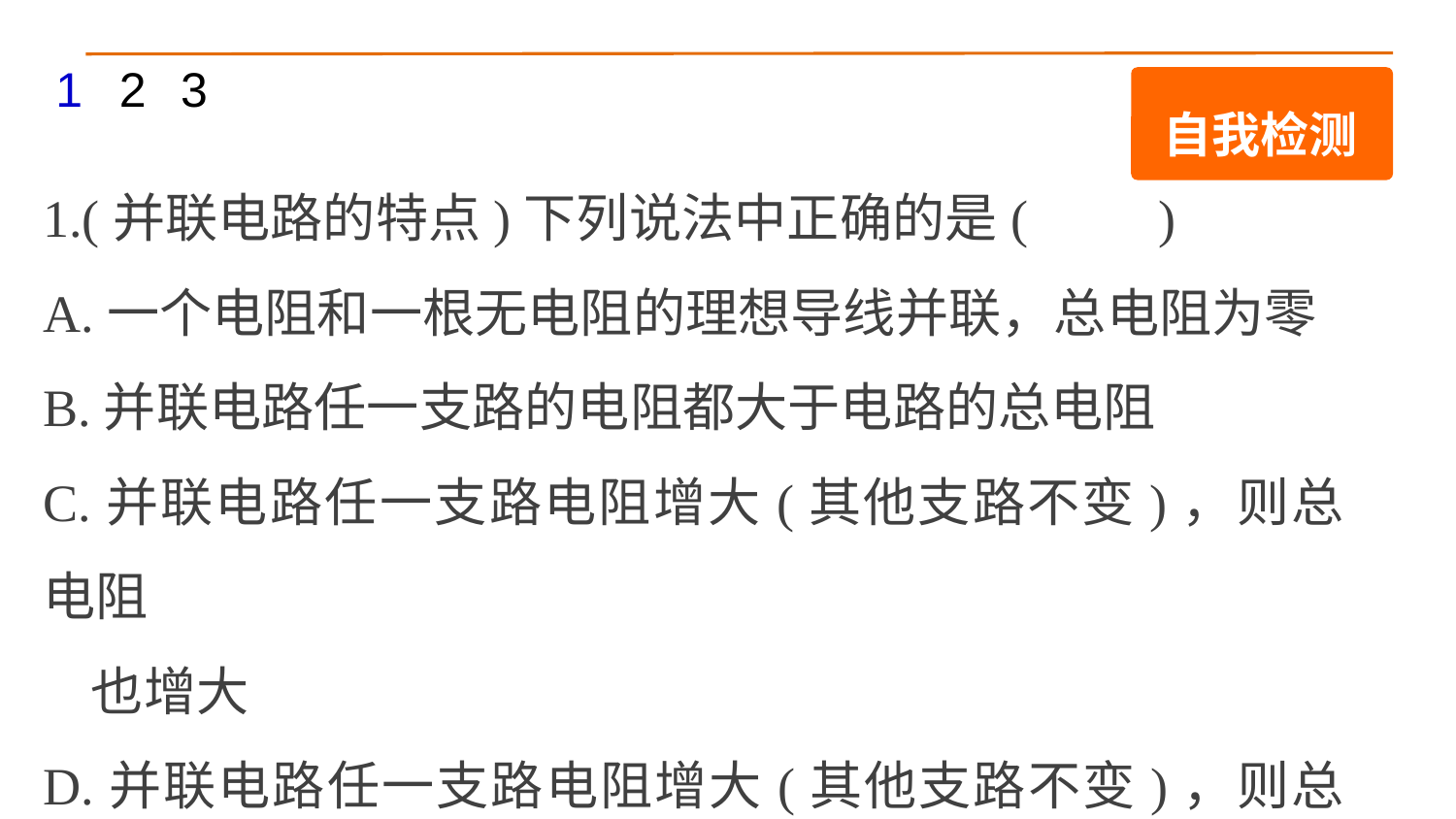

1
2
3

自我检测
1.(并联电路的特点)下列说法中正确的是(　　)
A.一个电阻和一根无电阻的理想导线并联，总电阻为零
B.并联电路任一支路的电阻都大于电路的总电阻
C.并联电路任一支路电阻增大(其他支路不变)，则总电阻
   也增大
D.并联电路任一支路电阻增大(其他支路不变)，则总电阻
   一定减小